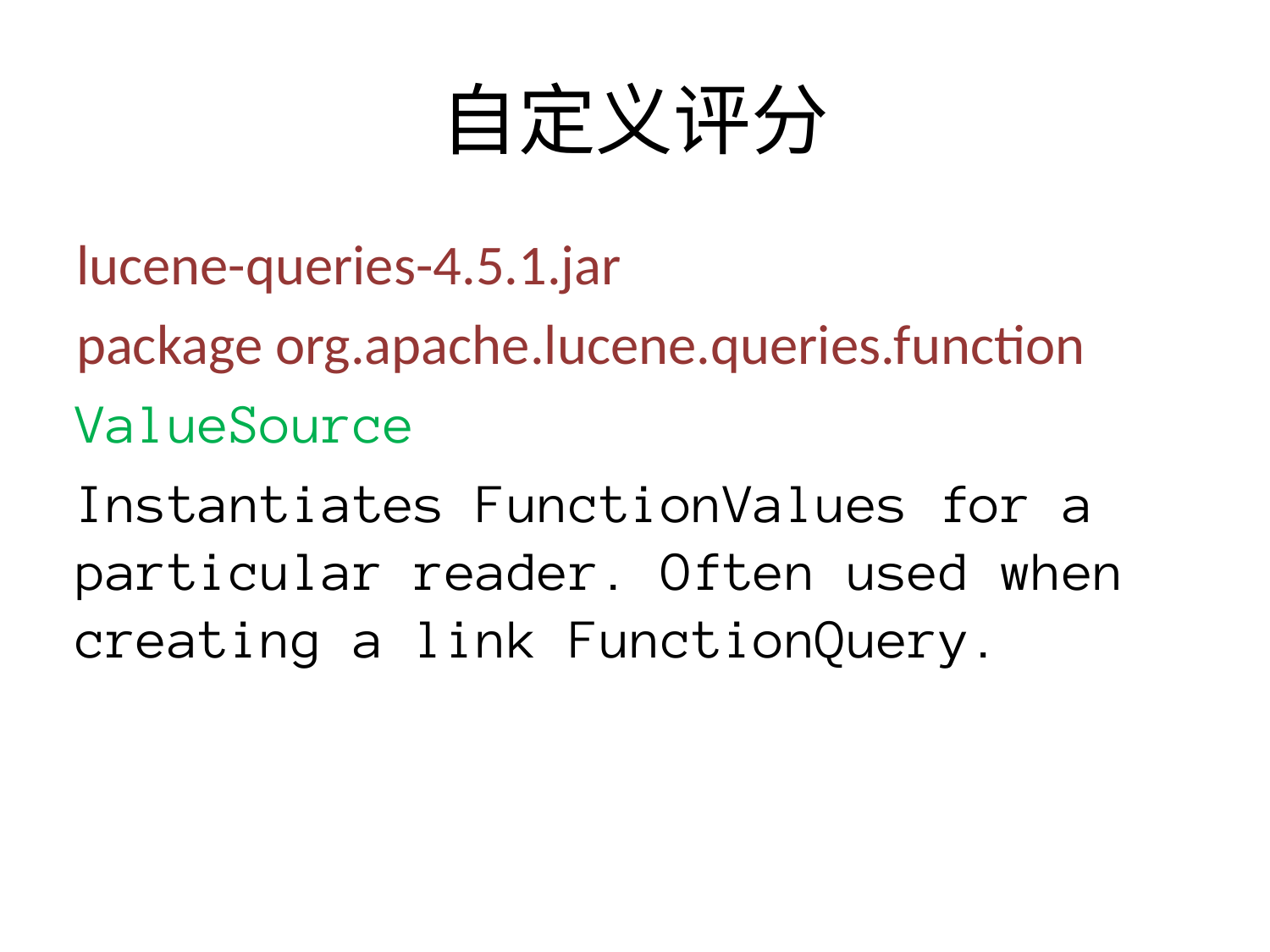

# 自定义评分
lucene-queries-4.5.1.jar
package org.apache.lucene.queries.function
ValueSource
Instantiates FunctionValues for a particular reader. Often used when creating a link FunctionQuery.